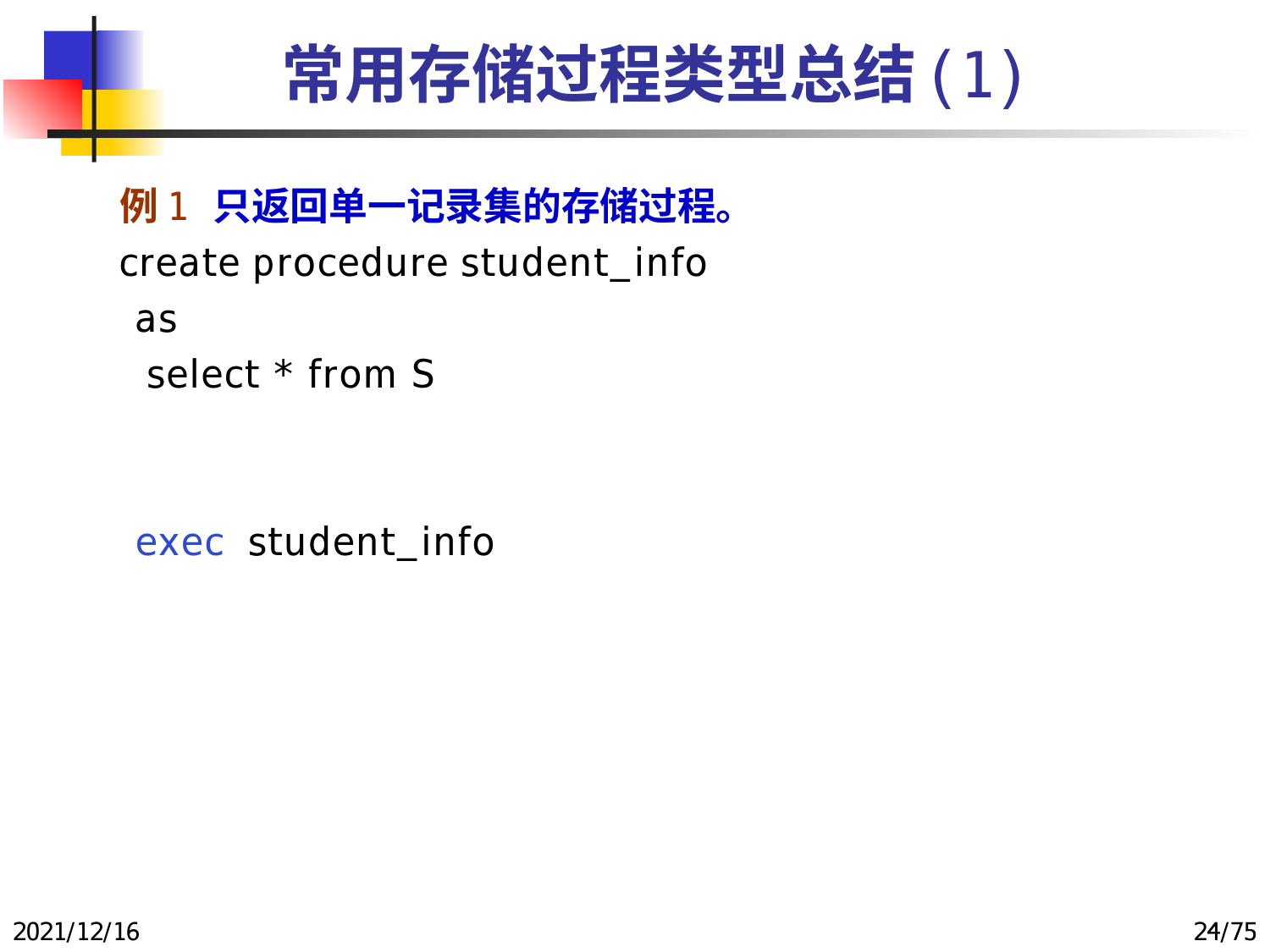

# 常用存储过程类型总结(1)
例1 只返回单一记录集的存储过程。
create procedure student_info
      as
       select * from S
      exec  student_info

2021/12/16
24/75